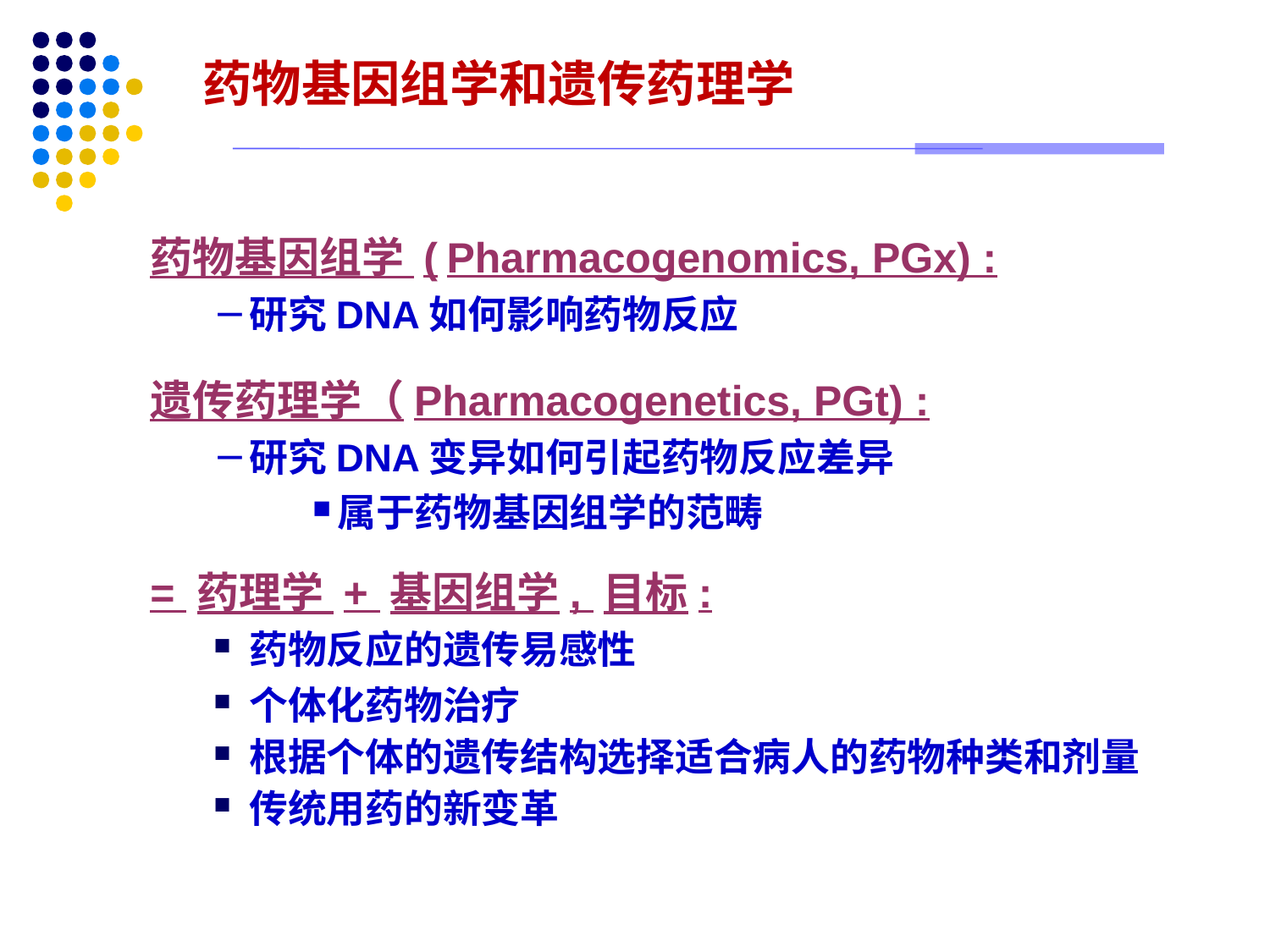

药物基因组学和遗传药理学
药物基因组学 ( Pharmacogenomics, PGx) :
研究DNA如何影响药物反应

遗传药理学（Pharmacogenetics, PGt) :
研究DNA变异如何引起药物反应差异
属于药物基因组学的范畴
= 药理学 + 基因组学, 目标:
药物反应的遗传易感性
个体化药物治疗
根据个体的遗传结构选择适合病人的药物种类和剂量
传统用药的新变革